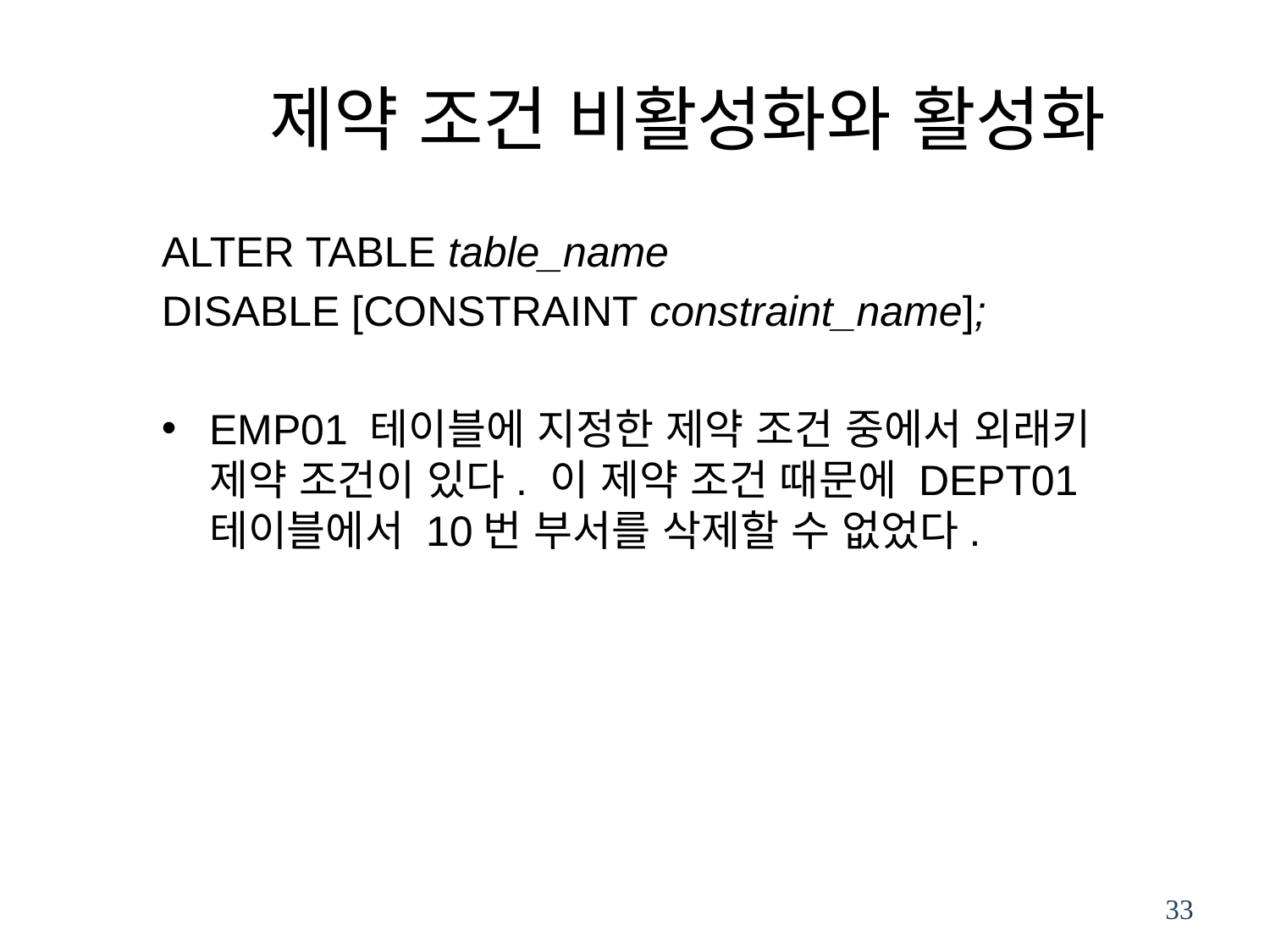

# 제약 조건 비활성화와 활성화
ALTER TABLE table_name
DISABLE [CONSTRAINT constraint_name];

EMP01 테이블에 지정한 제약 조건 중에서 외래키 제약 조건이 있다. 이 제약 조건 때문에 DEPT01 테이블에서 10번 부서를 삭제할 수 없었다.

33